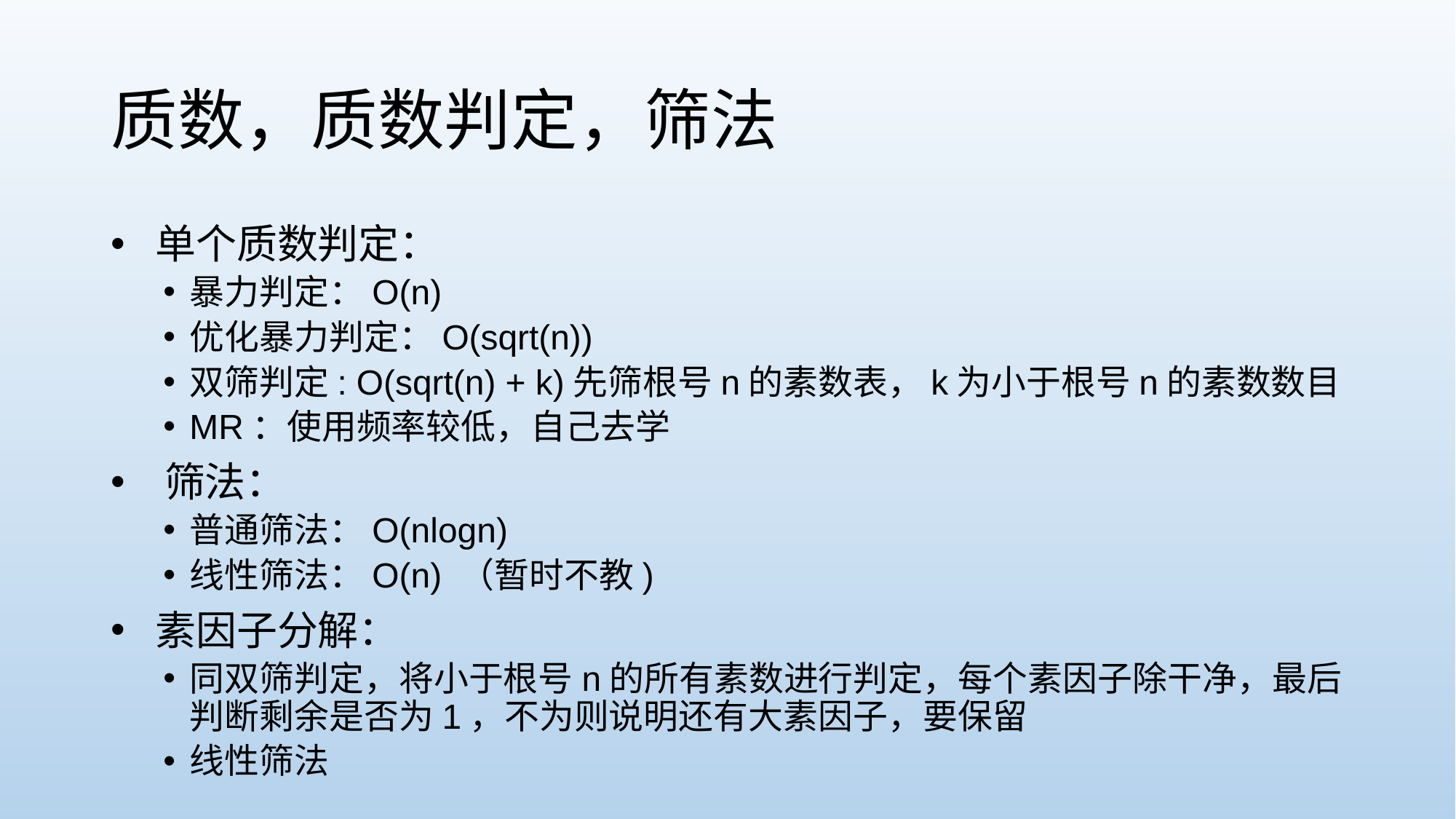

# 质数，质数判定，筛法
 单个质数判定：
暴力判定：O(n)
优化暴力判定：O(sqrt(n))
双筛判定: O(sqrt(n) + k)先筛根号n的素数表，k为小于根号n的素数数目
MR：使用频率较低，自己去学
  筛法：
普通筛法：O(nlogn)
线性筛法：O(n) （暂时不教)
 素因子分解：
同双筛判定，将小于根号n的所有素数进行判定，每个素因子除干净，最后判断剩余是否为1，不为则说明还有大素因子，要保留
线性筛法